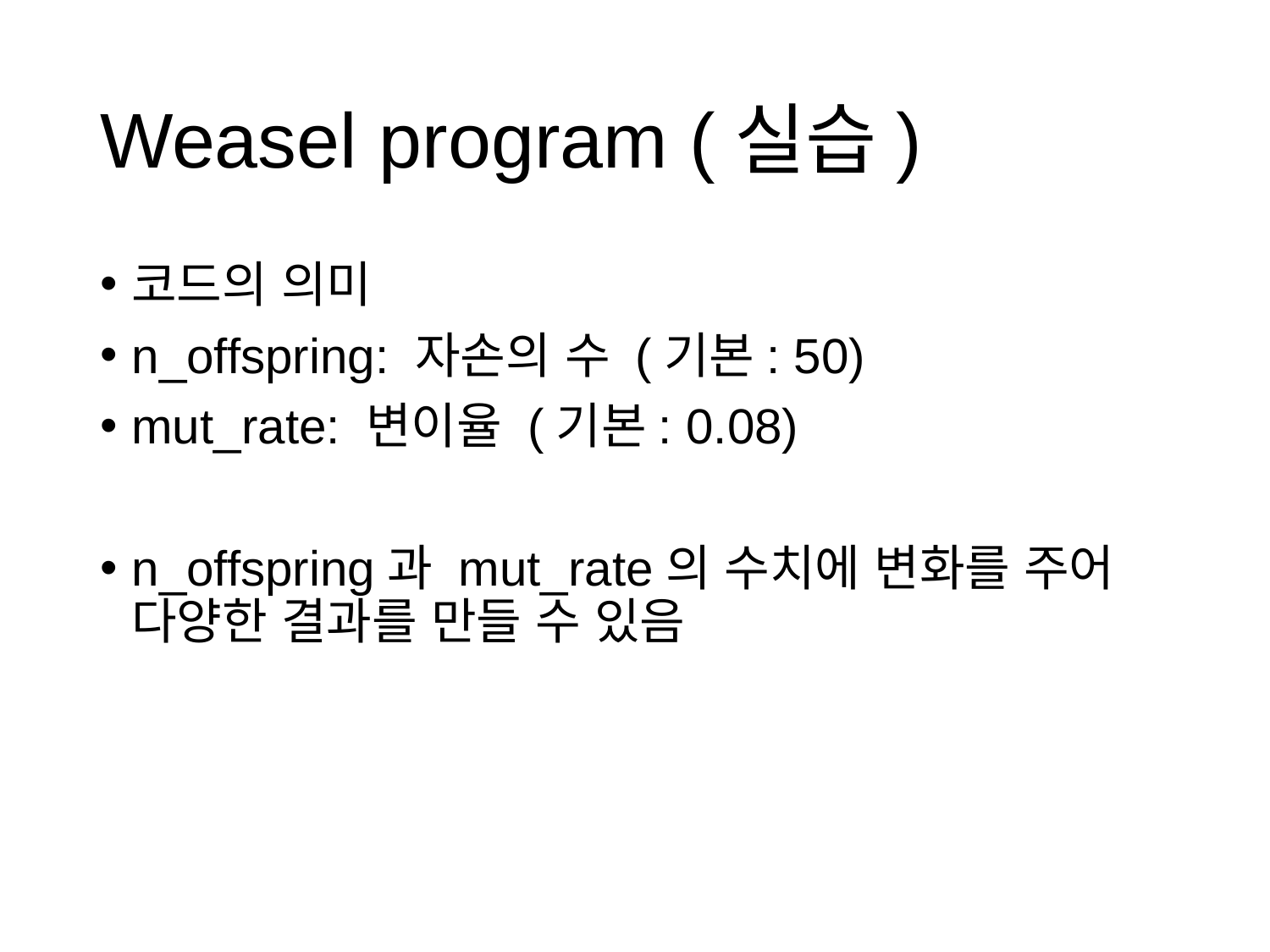

# Weasel program (실습)
코드의 의미
n_offspring: 자손의 수 (기본: 50)
mut_rate: 변이율 (기본: 0.08)

n_offspring과 mut_rate의 수치에 변화를 주어 다양한 결과를 만들 수 있음